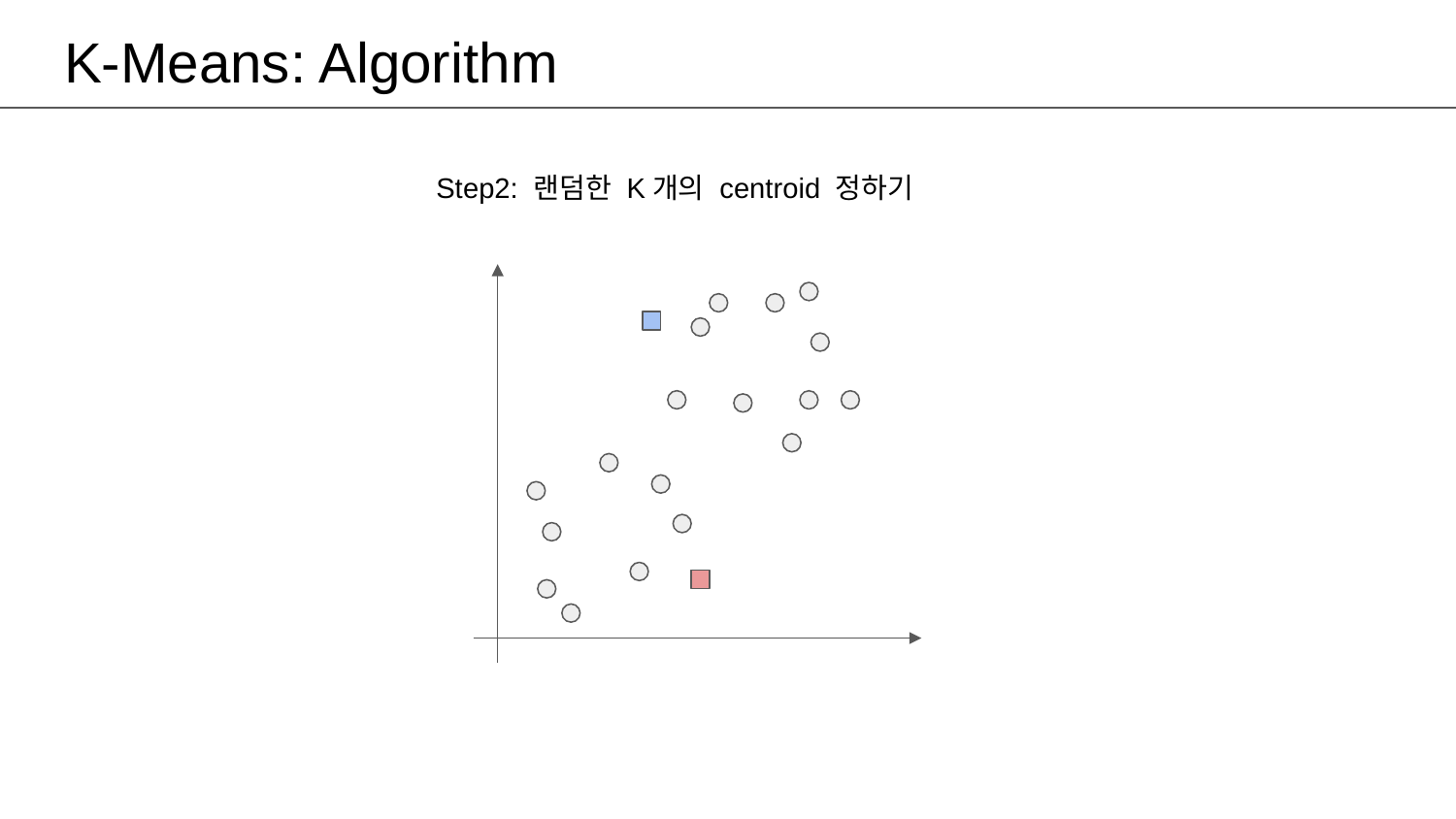

# K-Means: Algorithm
Step2: 랜덤한 K개의 centroid 정하기